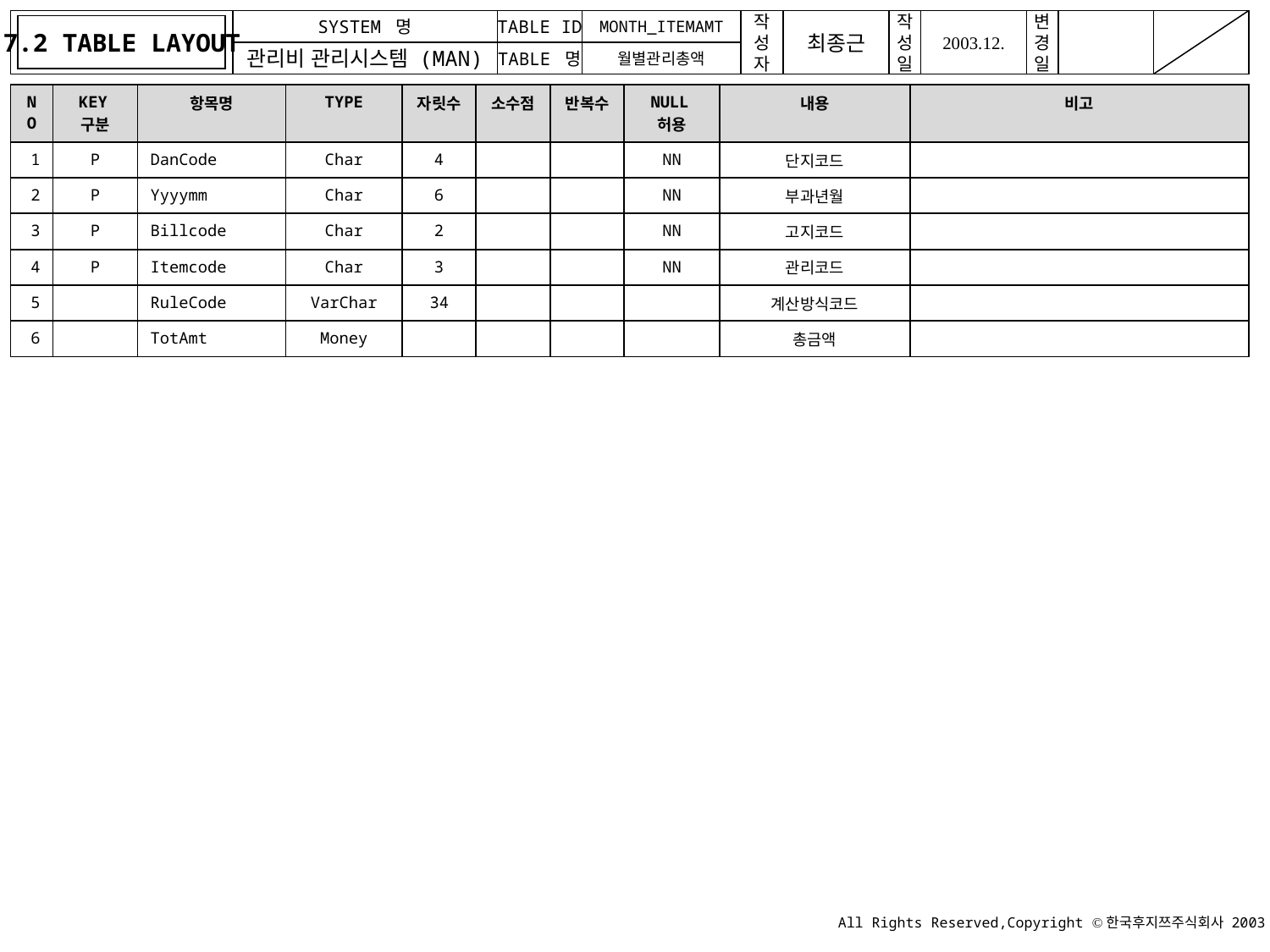

7.2 TABLE LAYOUT
MONTH_ITEMAMT
월별관리총액
| NO | KEY구분 | 항목명 | TYPE | 자릿수 | 소수점 | 반복수 | NULL허용 | 내용 | 비고 |
| --- | --- | --- | --- | --- | --- | --- | --- | --- | --- |
| 1 | P | DanCode | Char | 4 |  |  | NN | 단지코드 |  |
| 2 | P | Yyyymm | Char | 6 |  |  | NN | 부과년월 |  |
| 3 | P | Billcode | Char | 2 |  |  | NN | 고지코드 |  |
| 4 | P | Itemcode | Char | 3 |  |  | NN | 관리코드 |  |
| 5 |  | RuleCode | VarChar | 34 |  |  |  | 계산방식코드 |  |
| 6 |  | TotAmt | Money |  |  |  |  | 총금액 |  |